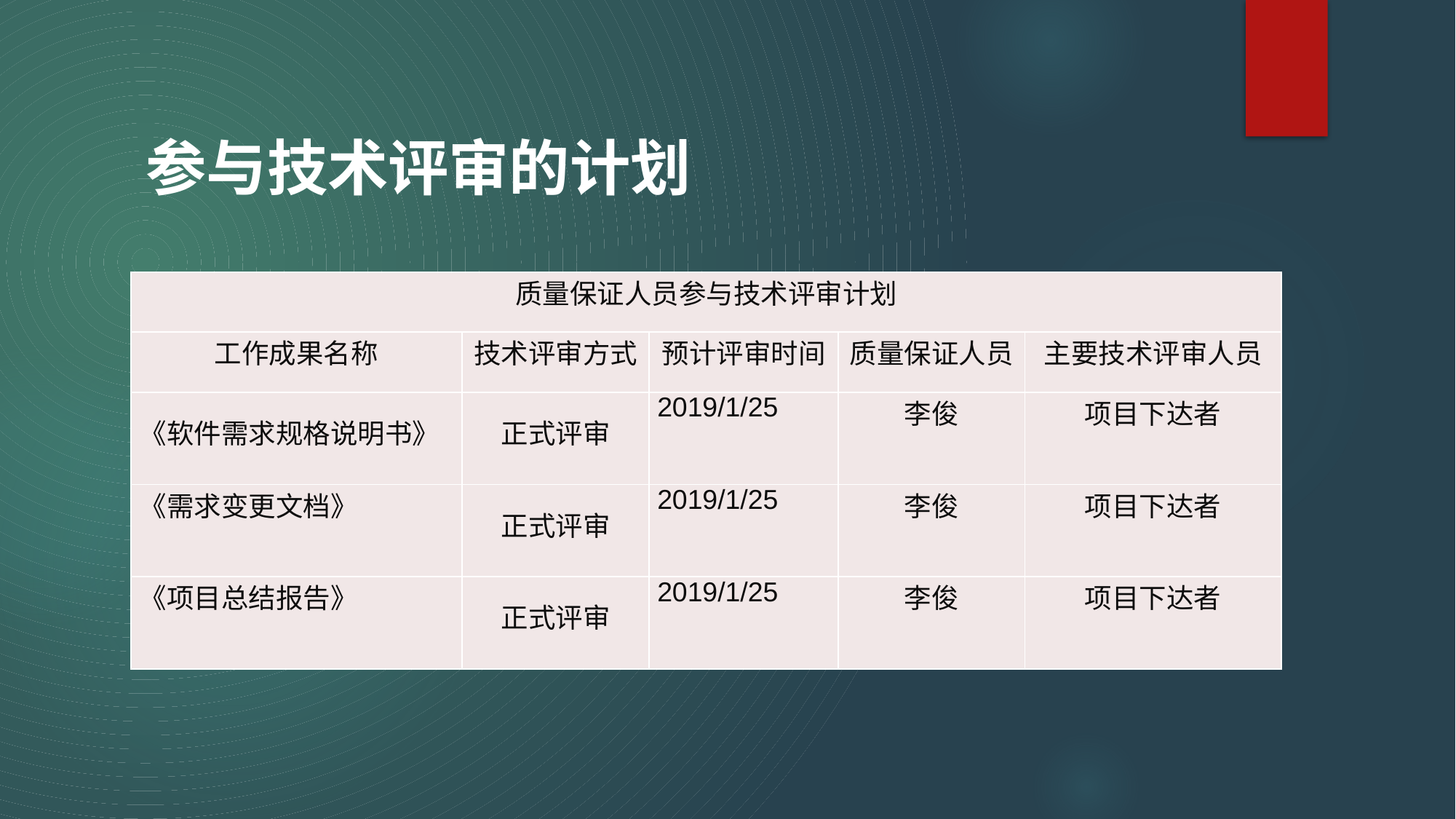

参与技术评审的计划
| 质量保证人员参与技术评审计划 |  |  |  |  |
| --- | --- | --- | --- | --- |
| 工作成果名称 | 技术评审方式 | 预计评审时间 | 质量保证人员 | 主要技术评审人员 |
| 《软件需求规格说明书》 | 正式评审 | 2019/1/25 | 李俊 | 项目下达者 |
| 《需求变更文档》 | 正式评审 | 2019/1/25 | 李俊 | 项目下达者 |
| 《项目总结报告》 | 正式评审 | 2019/1/25 | 李俊 | 项目下达者 |